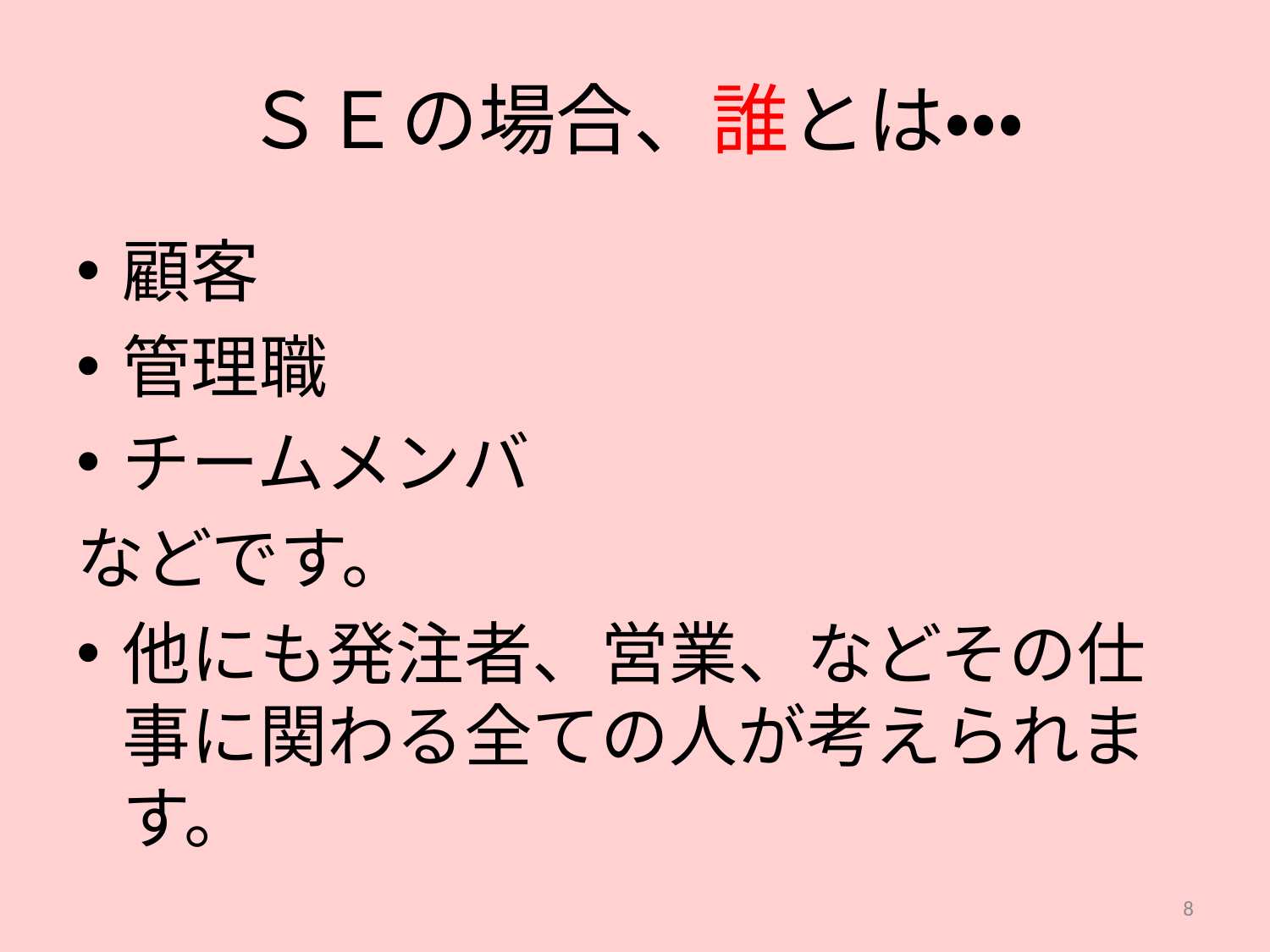

# ＳＥの場合、誰とは・・・
顧客
管理職
チームメンバ
などです。
他にも発注者、営業、などその仕事に関わる全ての人が考えられます。

8